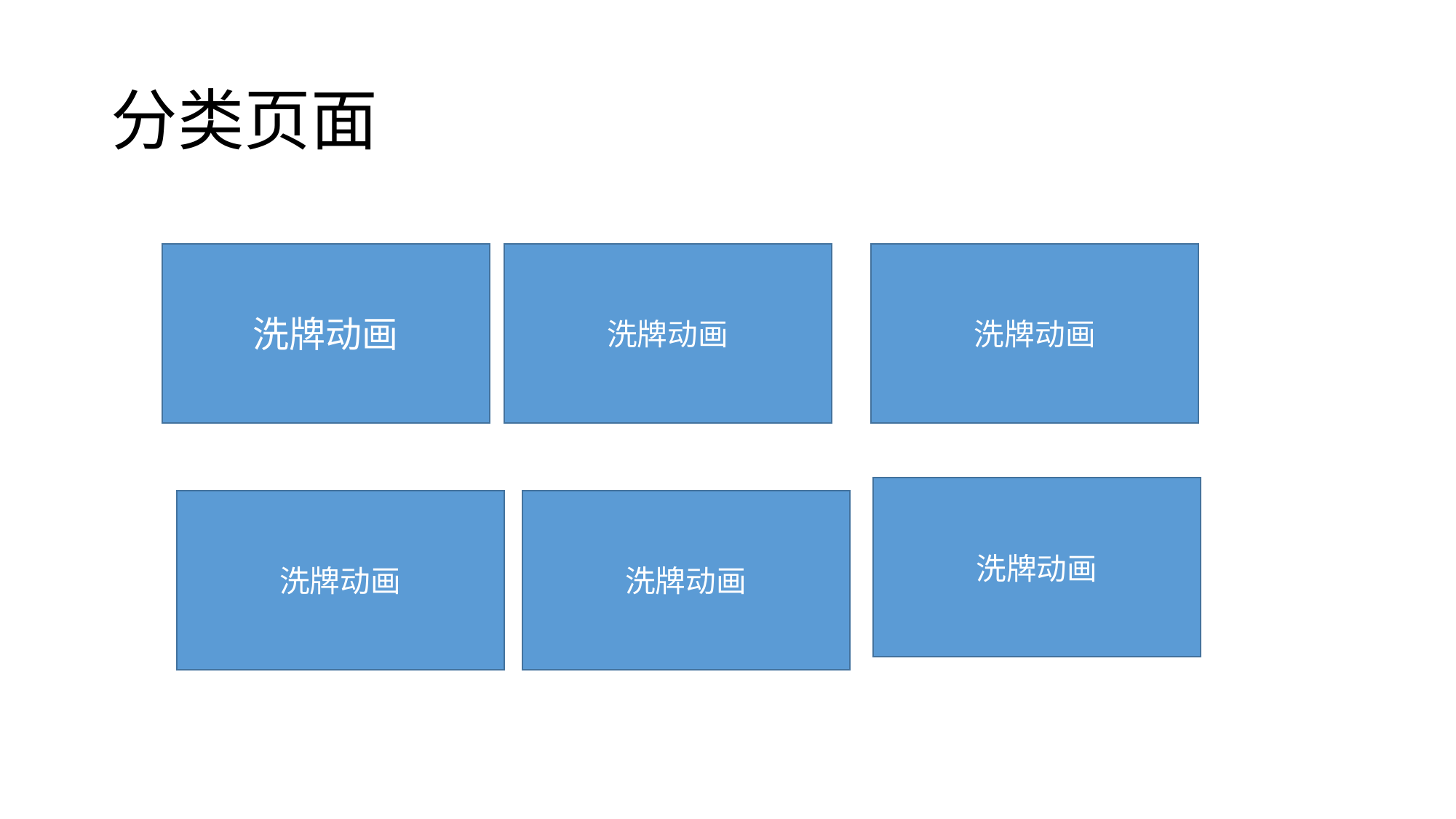

# 分类页面

洗牌动画
洗牌动画
洗牌动画
洗牌动画
洗牌动画
洗牌动画